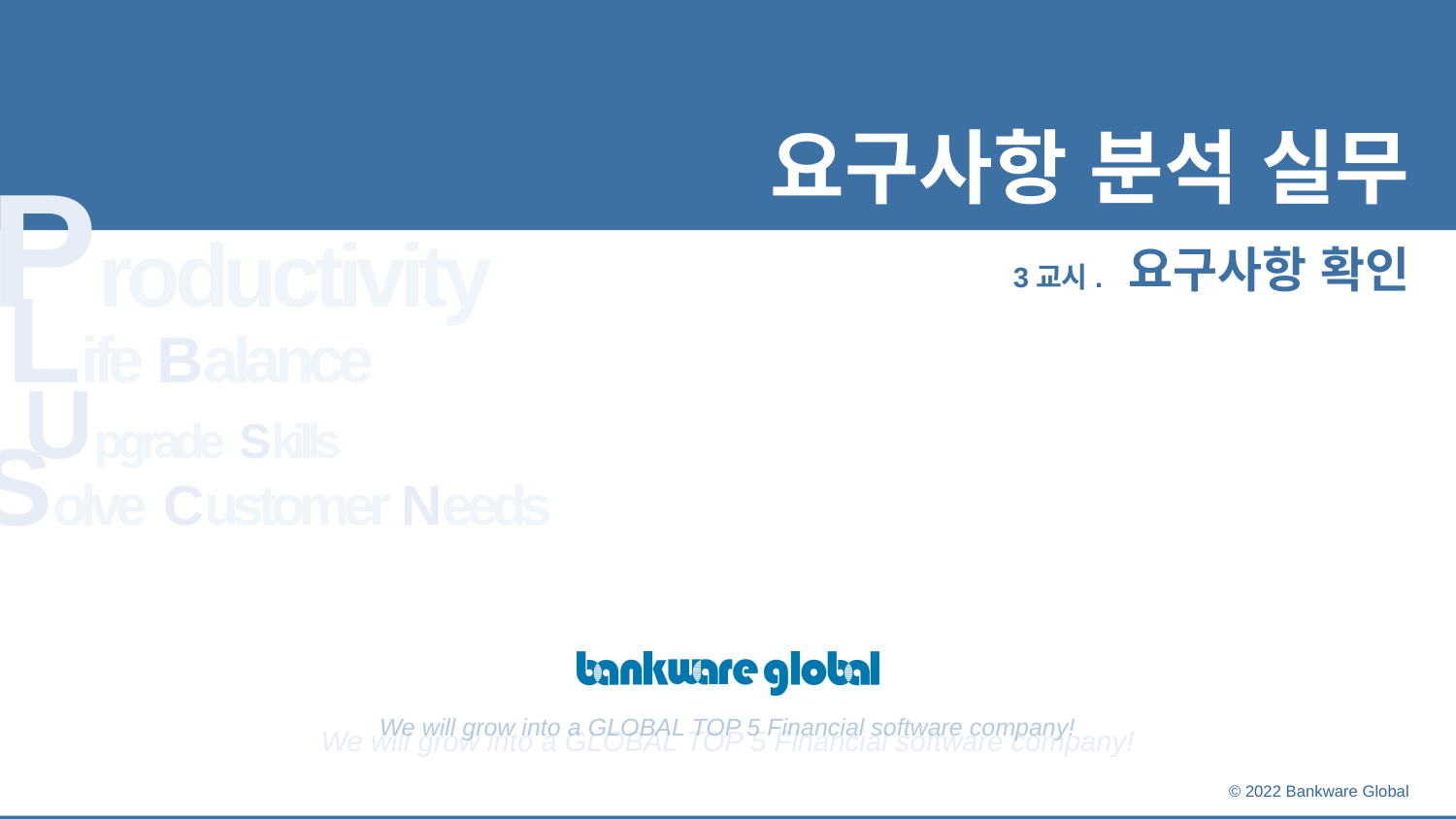

# 요구사항 분석 실무
3교시. 요구사항 확인